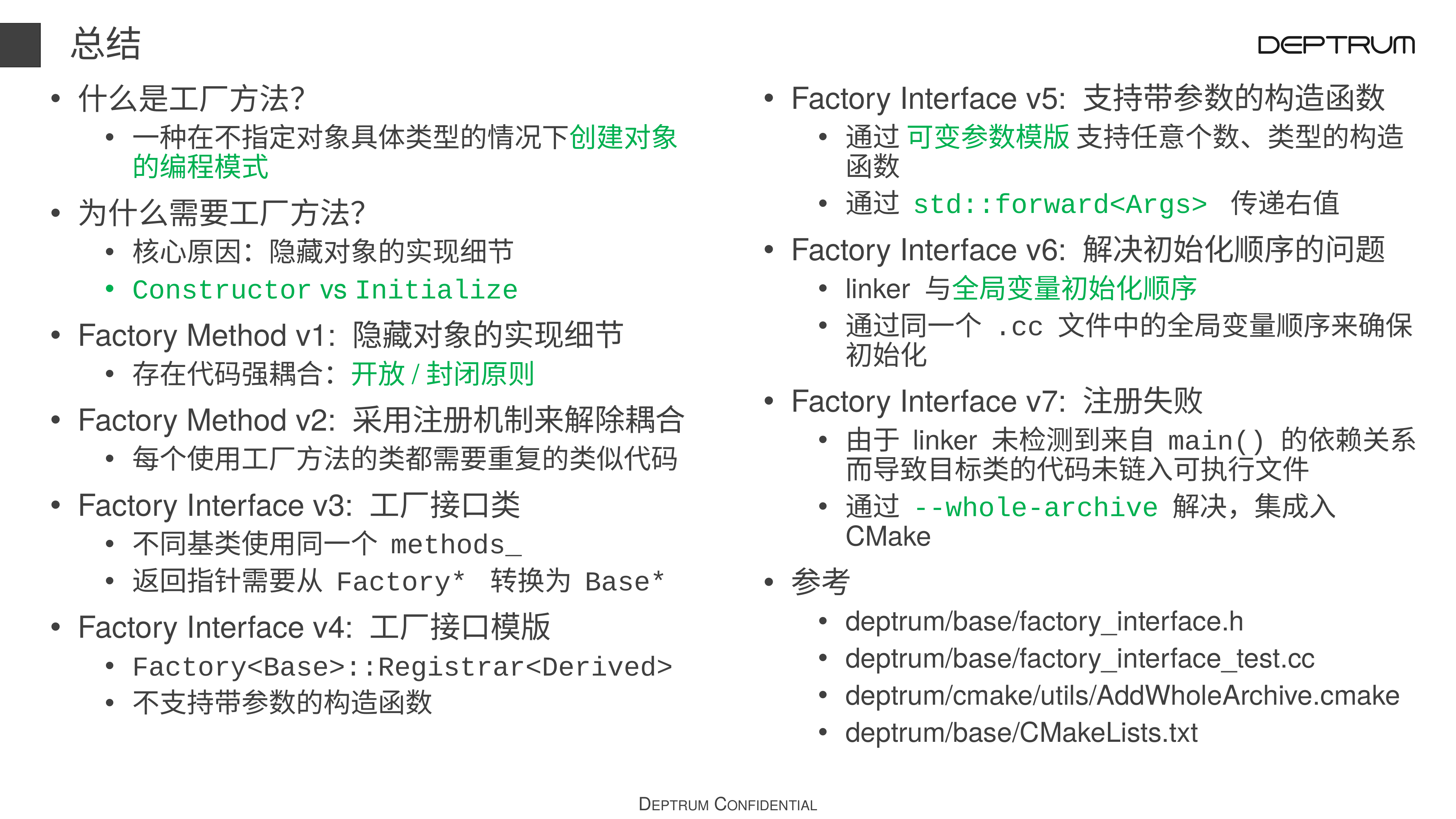

# 总结
10
Factory Interface v5: 支持带参数的构造函数
通过 可变参数模版 支持任意个数、类型的构造函数
通过 std::forward<Args> 传递右值
Factory Interface v6: 解决初始化顺序的问题
linker 与全局变量初始化顺序
通过同一个 .cc 文件中的全局变量顺序来确保初始化
Factory Interface v7: 注册失败
由于 linker 未检测到来自 main() 的依赖关系而导致目标类的代码未链入可执行文件
通过 --whole-archive 解决，集成入 CMake
参考
deptrum/base/factory_interface.h
deptrum/base/factory_interface_test.cc
deptrum/cmake/utils/AddWholeArchive.cmake
deptrum/base/CMakeLists.txt
什么是工厂方法？
一种在不指定对象具体类型的情况下创建对象的编程模式
为什么需要工厂方法？
核心原因：隐藏对象的实现细节
Constructor vs Initialize
Factory Method v1: 隐藏对象的实现细节
存在代码强耦合：开放/封闭原则
Factory Method v2: 采用注册机制来解除耦合
每个使用工厂方法的类都需要重复的类似代码
Factory Interface v3: 工厂接口类
不同基类使用同一个 methods_
返回指针需要从 Factory* 转换为 Base*
Factory Interface v4: 工厂接口模版
Factory<Base>::Registrar<Derived>
不支持带参数的构造函数
DEPTRUM CONFIDENTIAL